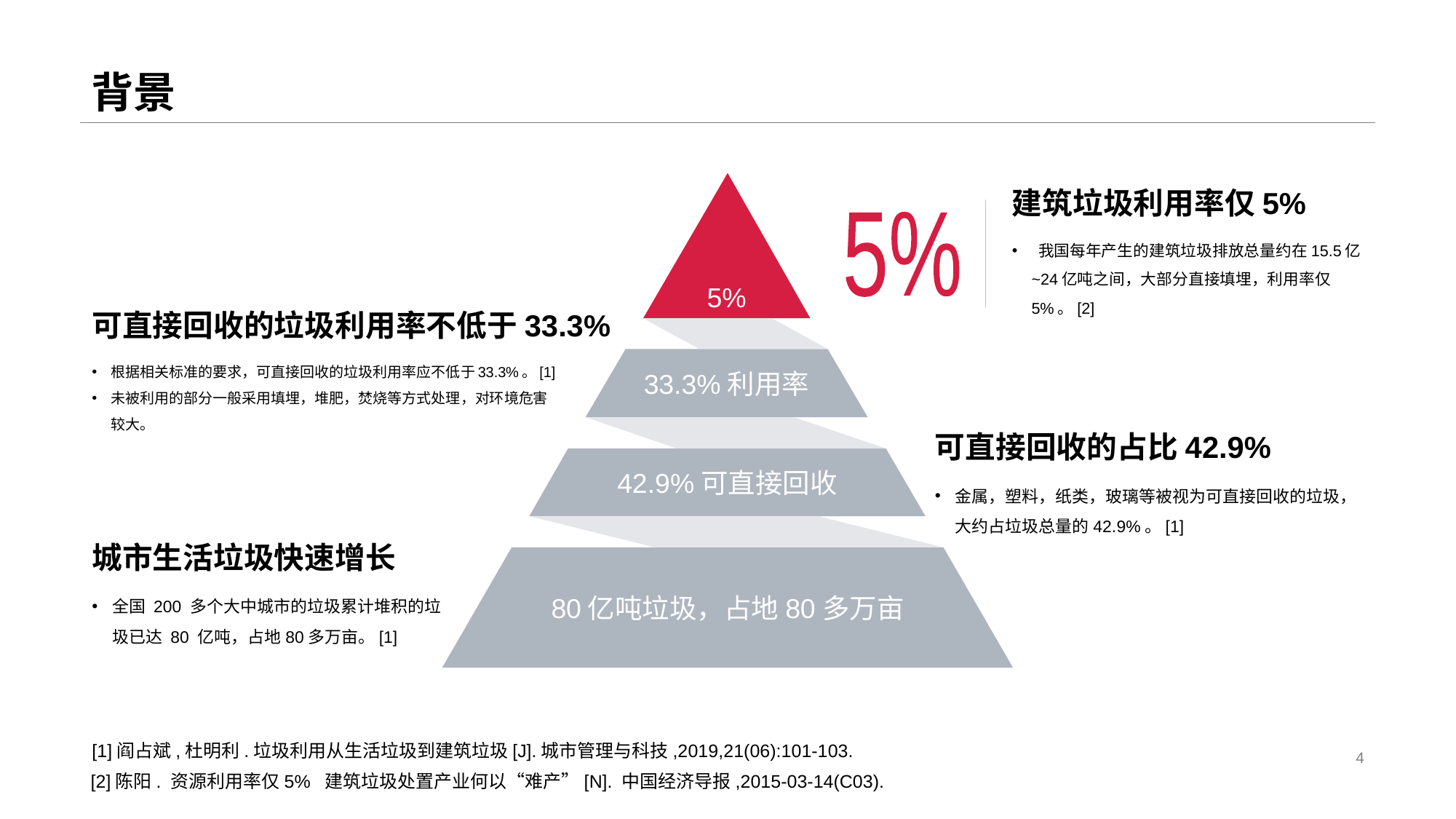

# 背景
5%

33.3%利用率

42.9%可直接回收

80亿吨垃圾，占地80多万亩
建筑垃圾利用率仅5%
5%
 我国每年产生的建筑垃圾排放总量约在15.5亿~24亿吨之间，大部分直接填埋，利用率仅5%。[2]
可直接回收的垃圾利用率不低于33.3%
根据相关标准的要求，可直接回收的垃圾利用率应不低于33.3%。[1]
未被利用的部分一般采用填埋，堆肥，焚烧等方式处理，对环境危害较大。
可直接回收的占比42.9%
金属，塑料，纸类，玻璃等被视为可直接回收的垃圾，大约占垃圾总量的42.9%。[1]
城市生活垃圾快速增长
全国 200 多个大中城市的垃圾累计堆积的垃圾已达 80 亿吨，占地80多万亩。[1]
[1]阎占斌,杜明利.垃圾利用从生活垃圾到建筑垃圾[J].城市管理与科技,2019,21(06):101-103.
4
[2]陈阳. 资源利用率仅5%  建筑垃圾处置产业何以“难产”[N]. 中国经济导报,2015-03-14(C03).